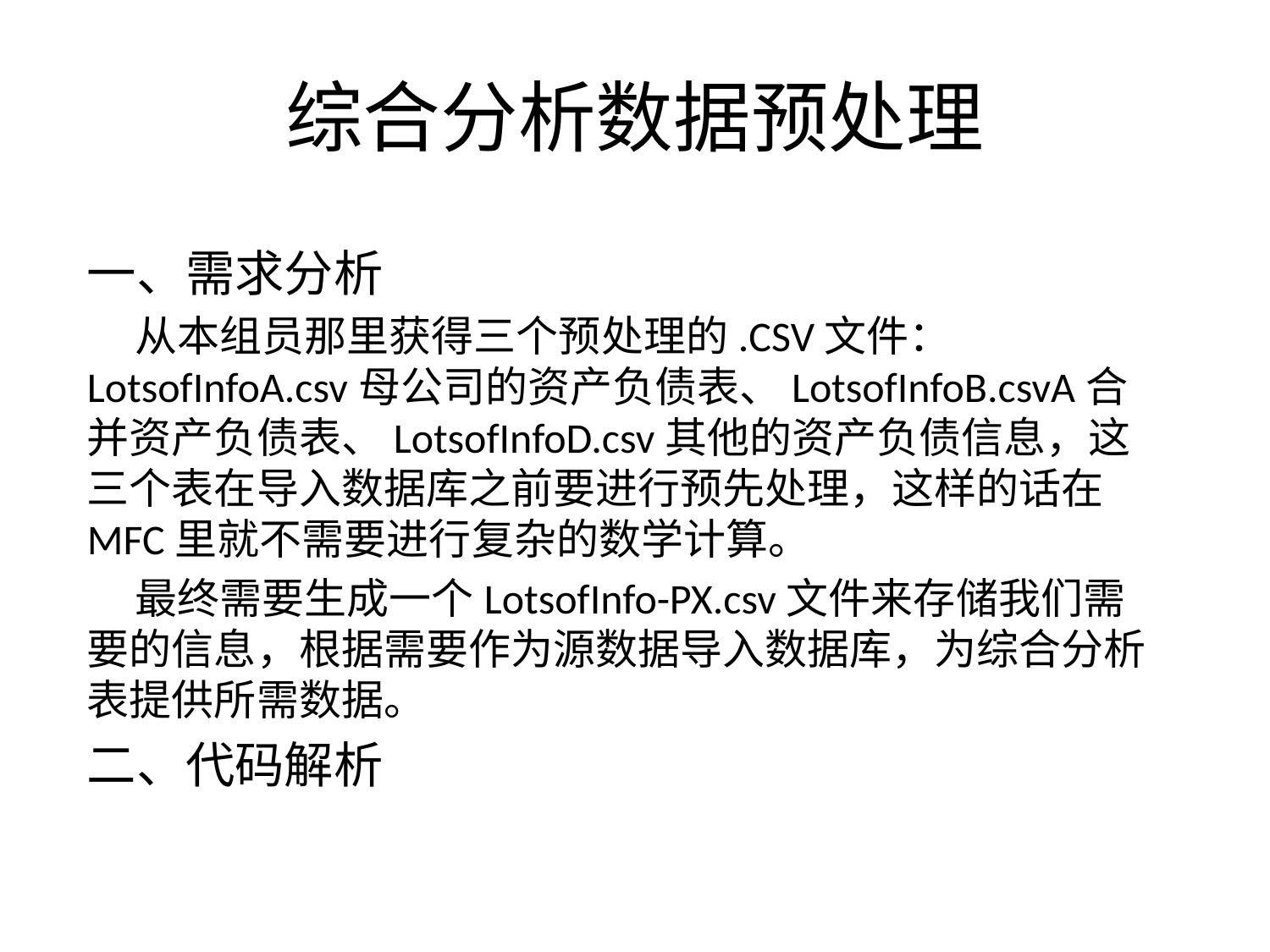

# 综合分析数据预处理
一、需求分析
    从本组员那里获得三个预处理的.CSV文件：LotsofInfoA.csv母公司的资产负债表、LotsofInfoB.csvA合并资产负债表、LotsofInfoD.csv其他的资产负债信息，这三个表在导入数据库之前要进行预先处理，这样的话在MFC里就不需要进行复杂的数学计算。
    最终需要生成一个LotsofInfo-PX.csv文件来存储我们需要的信息，根据需要作为源数据导入数据库，为综合分析表提供所需数据。
二、代码解析